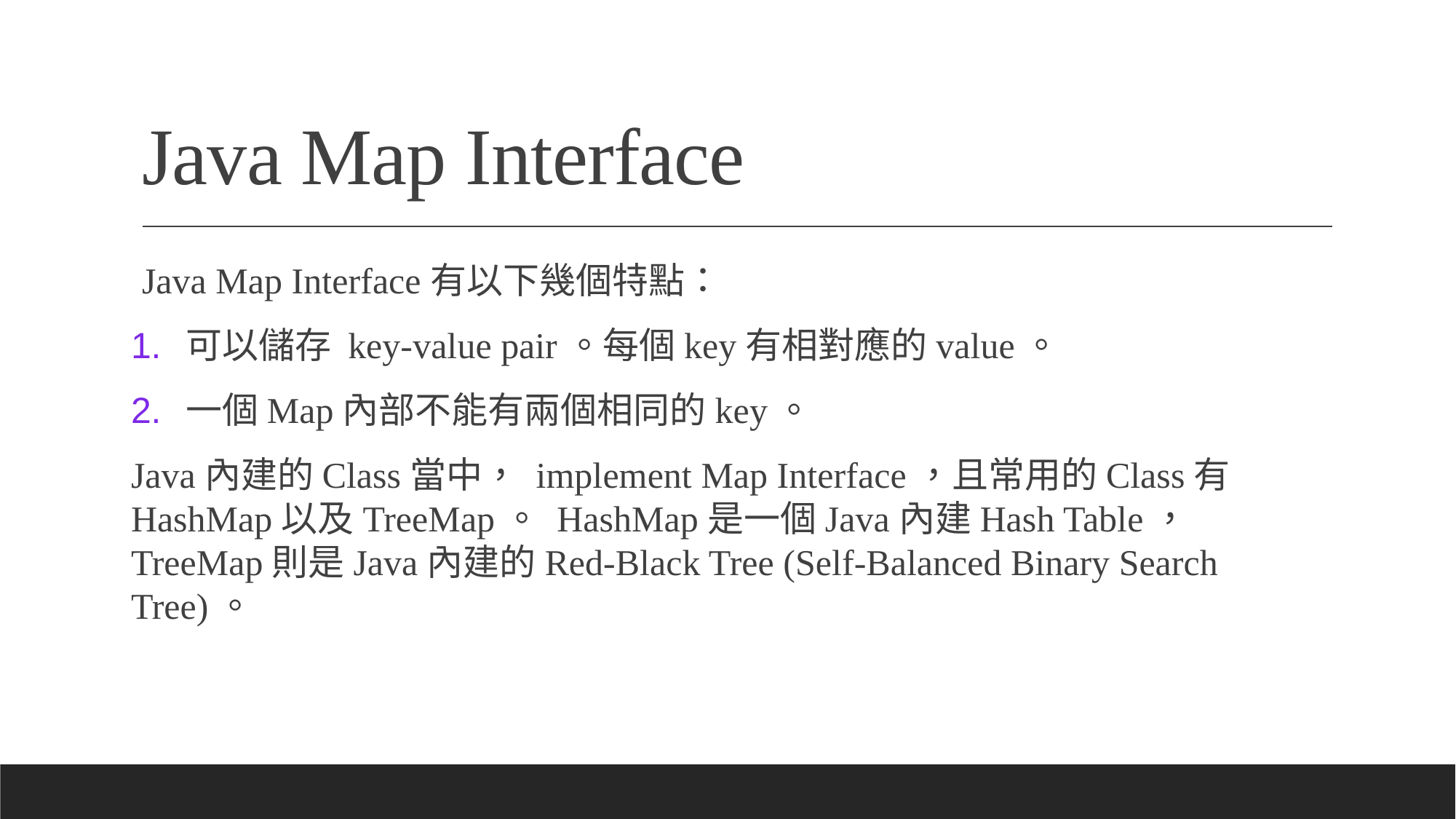

# Java Map Interface
Java Map Interface有以下幾個特點：
可以儲存 key-value pair。每個key有相對應的value。
一個Map內部不能有兩個相同的key。
Java內建的Class當中， implement Map Interface，且常用的Class有HashMap以及TreeMap。 HashMap是一個Java內建Hash Table， TreeMap則是Java內建的Red-Black Tree (Self-Balanced Binary Search Tree)。